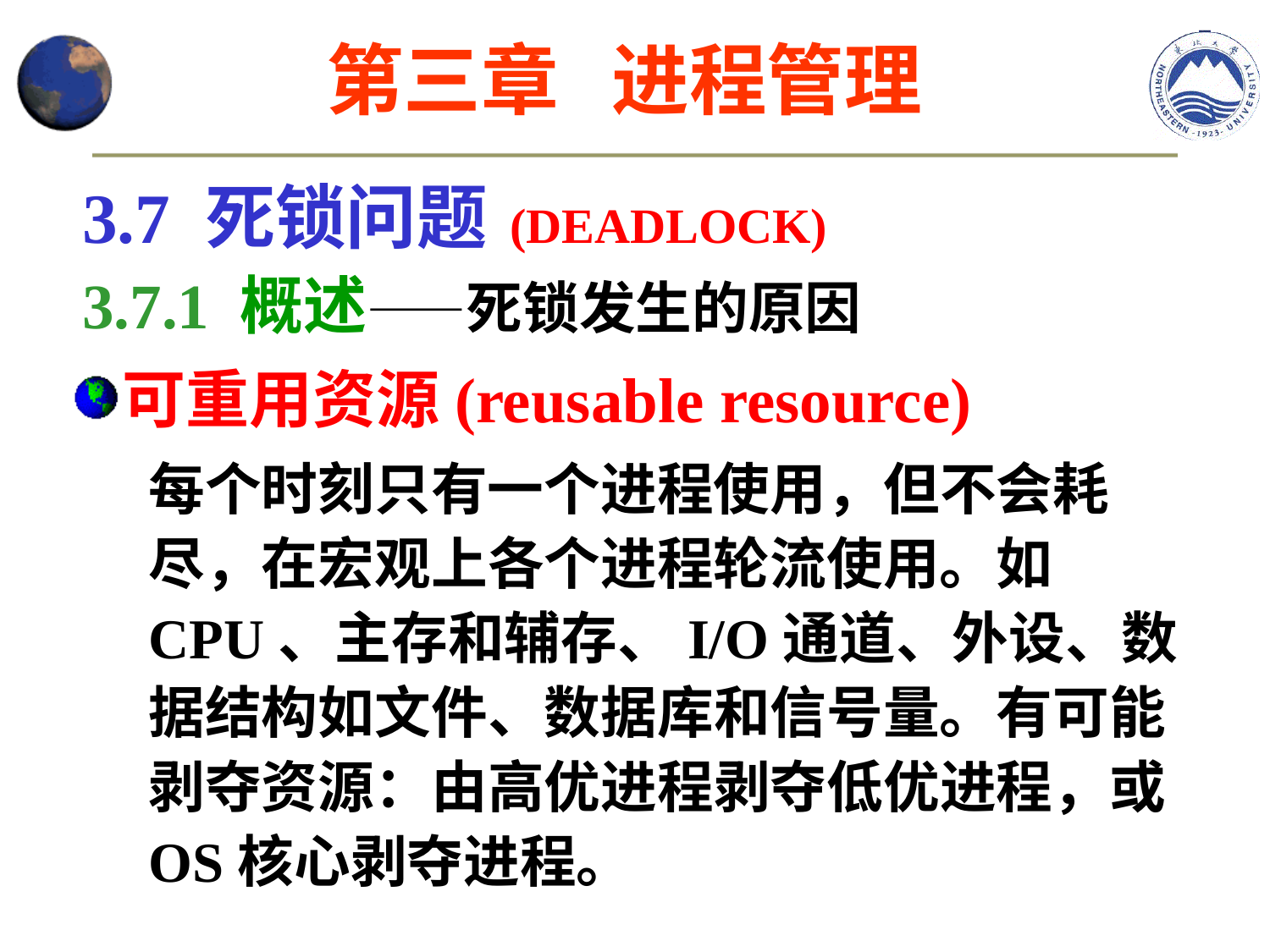

第三章   进程管理
3.7 死锁问题 (DEADLOCK)
3.7.1 概述——死锁发生的原因
可重用资源(reusable resource)
每个时刻只有一个进程使用，但不会耗尽，在宏观上各个进程轮流使用。如CPU、主存和辅存、I/O通道、外设、数据结构如文件、数据库和信号量。有可能剥夺资源：由高优进程剥夺低优进程，或OS核心剥夺进程。